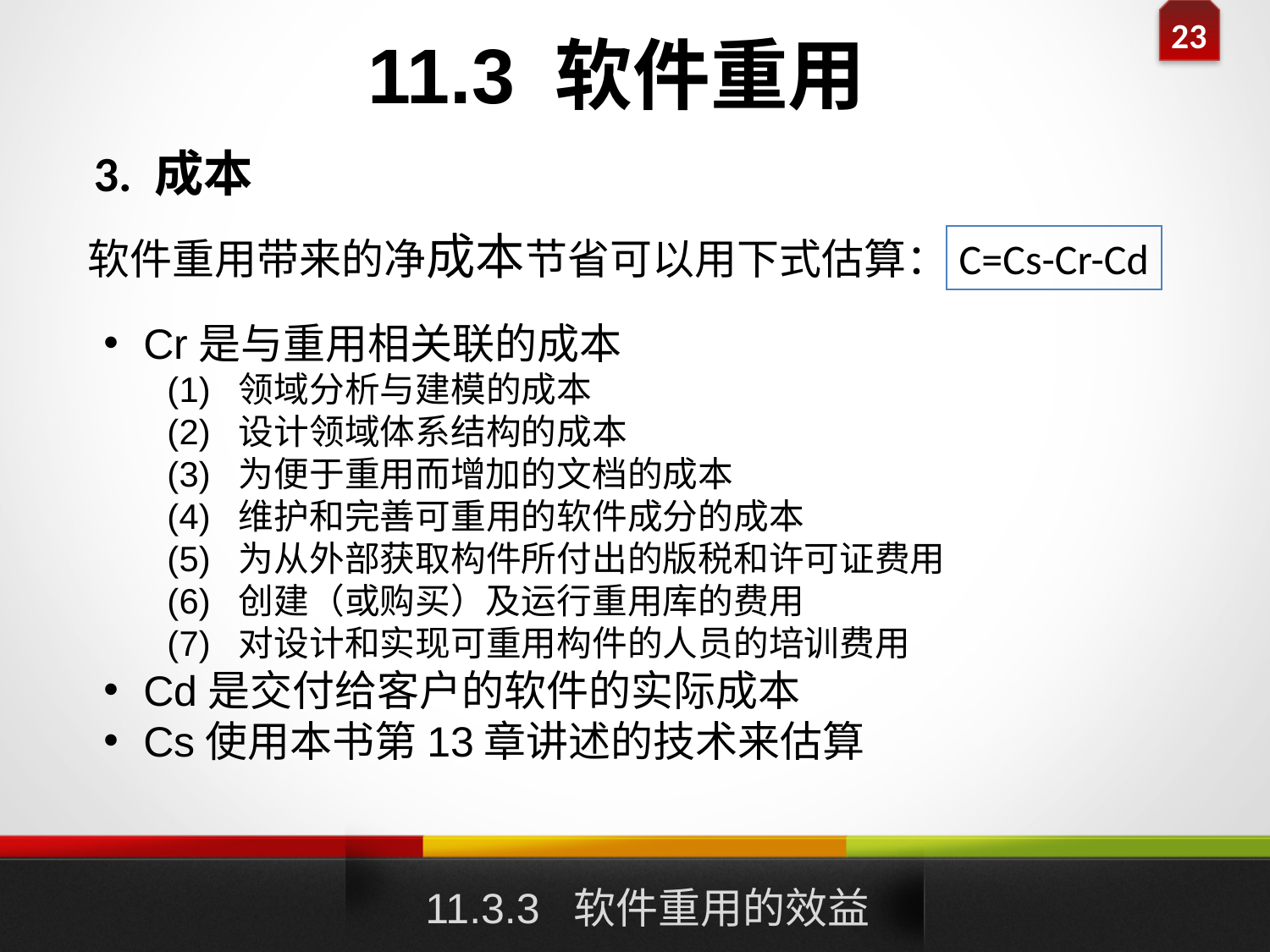

11.3 软件重用
3. 成本
软件重用带来的净成本节省可以用下式估算：
C=Cs-Cr-Cd
Cr是与重用相关联的成本
领域分析与建模的成本
设计领域体系结构的成本
为便于重用而增加的文档的成本
维护和完善可重用的软件成分的成本
为从外部获取构件所付出的版税和许可证费用
创建（或购买）及运行重用库的费用
对设计和实现可重用构件的人员的培训费用
Cd是交付给客户的软件的实际成本
Cs使用本书第13章讲述的技术来估算
11.3.3  软件重用的效益